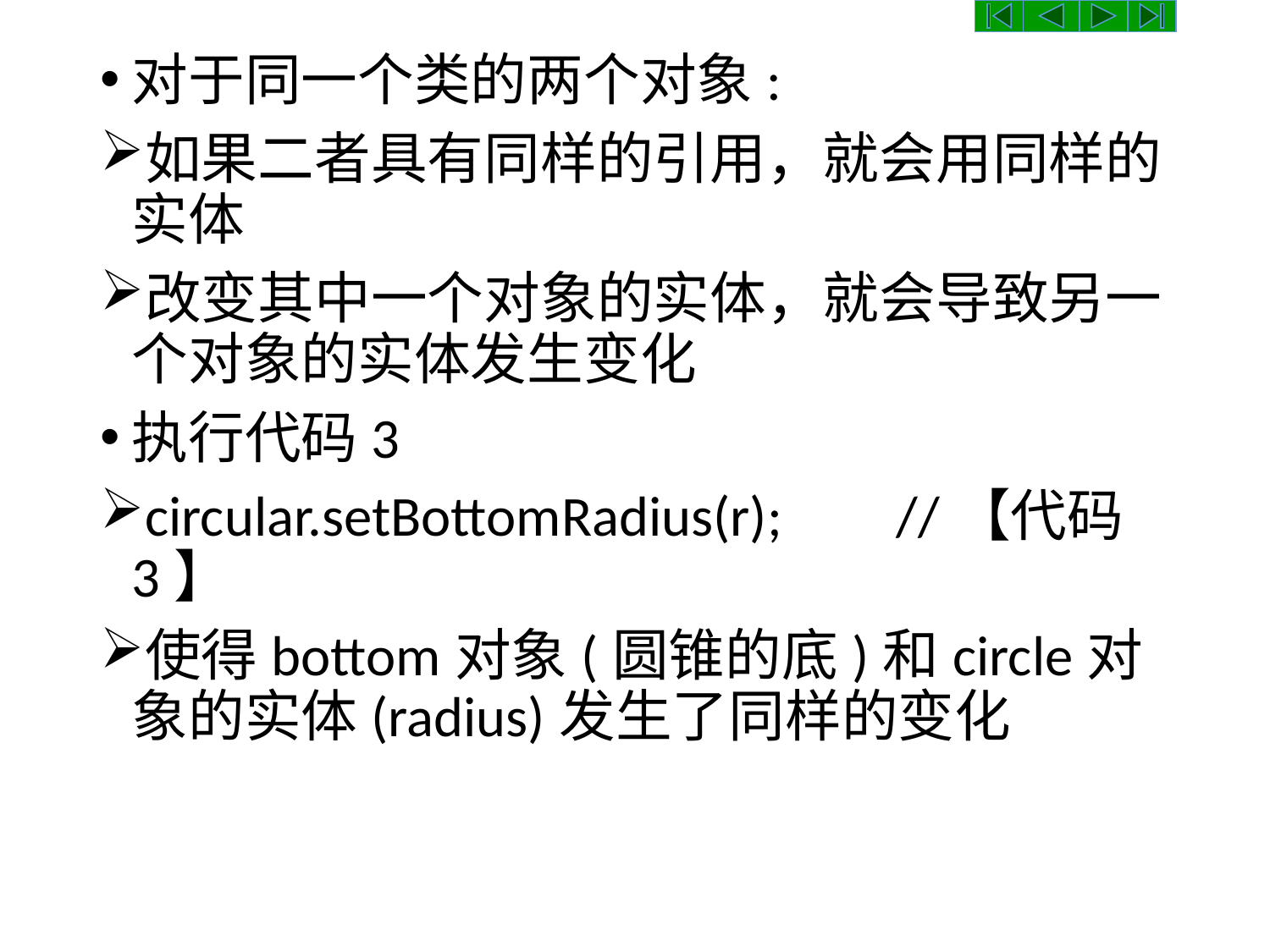

对于同一个类的两个对象:
如果二者具有同样的引用，就会用同样的实体
改变其中一个对象的实体，就会导致另一个对象的实体发生变化
执行代码3
circular.setBottomRadius(r);         //【代码3】
使得bottom对象(圆锥的底)和circle对象的实体(radius)发生了同样的变化